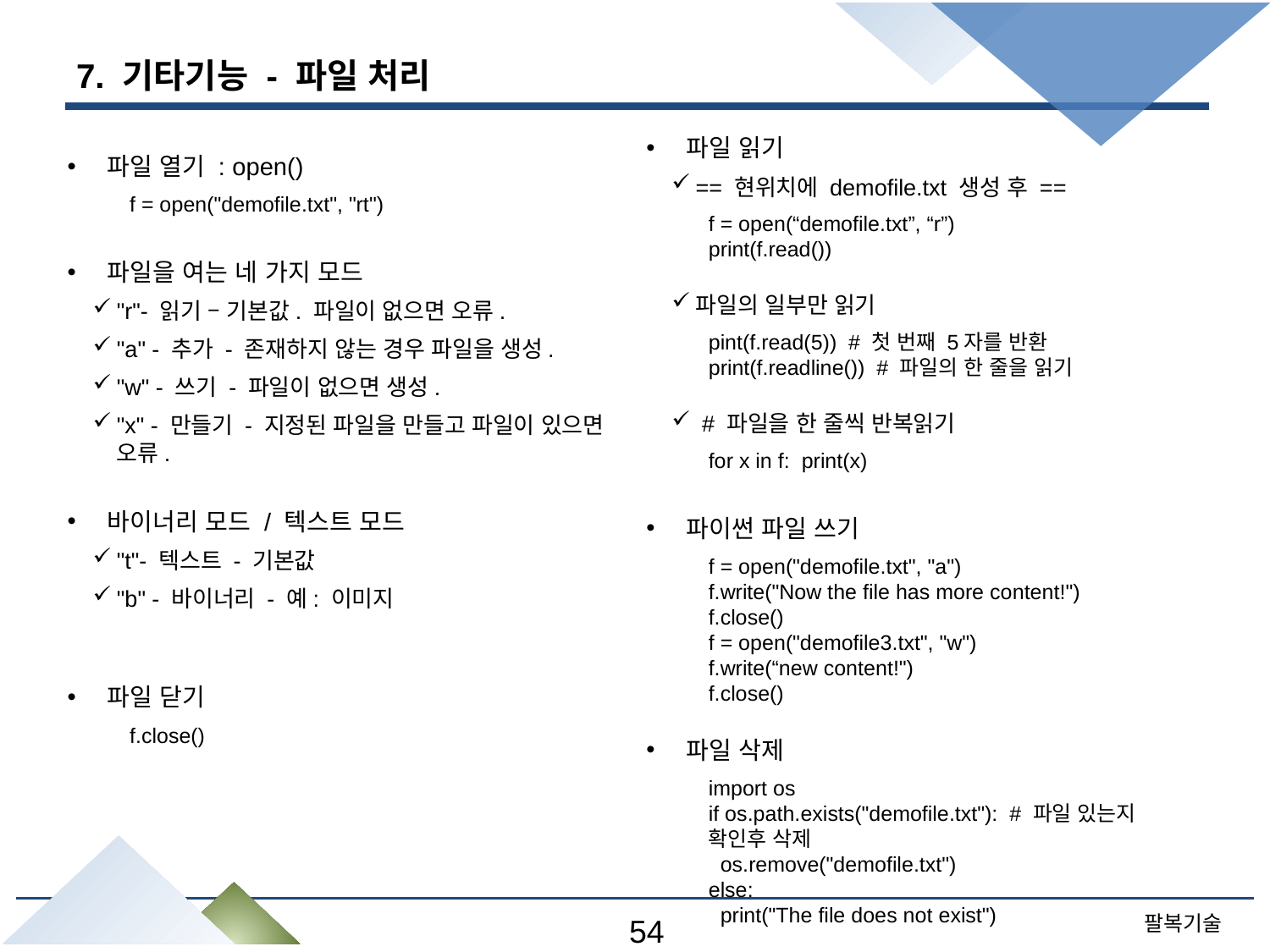

# 7. 기타기능 - 파일 처리
파일 읽기
== 현위치에 demofile.txt 생성 후 ==
f = open(“demofile.txt”, “r”)
print(f.read())

파일의 일부만 읽기
pint(f.read(5))  # 첫 번째 5자를 반환
print(f.readline())  # 파일의 한 줄을 읽기

 # 파일을 한 줄씩 반복읽기
for x in f:  print(x)

파이썬 파일 쓰기
f = open("demofile.txt", "a")
f.write("Now the file has more content!")
f.close()
f = open("demofile3.txt", "w")
f.write(“new content!")
f.close()

파일 삭제
import os
if os.path.exists("demofile.txt"):  # 파일 있는지 확인후 삭제
  os.remove("demofile.txt")
else:
  print("The file does not exist")
파일 열기 : open()
f = open("demofile.txt", "rt")

파일을 여는 네 가지 모드
"r"- 읽기 – 기본값. 파일이 없으면 오류.
"a" - 추가 - 존재하지 않는 경우 파일을 생성.
"w" - 쓰기 - 파일이 없으면 생성.
"x" - 만들기 - 지정된 파일을 만들고 파일이 있으면 오류.

바이너리 모드 / 텍스트 모드
"t"- 텍스트 - 기본값
"b" - 바이너리 - 예: 이미지

파일 닫기
f.close()
54